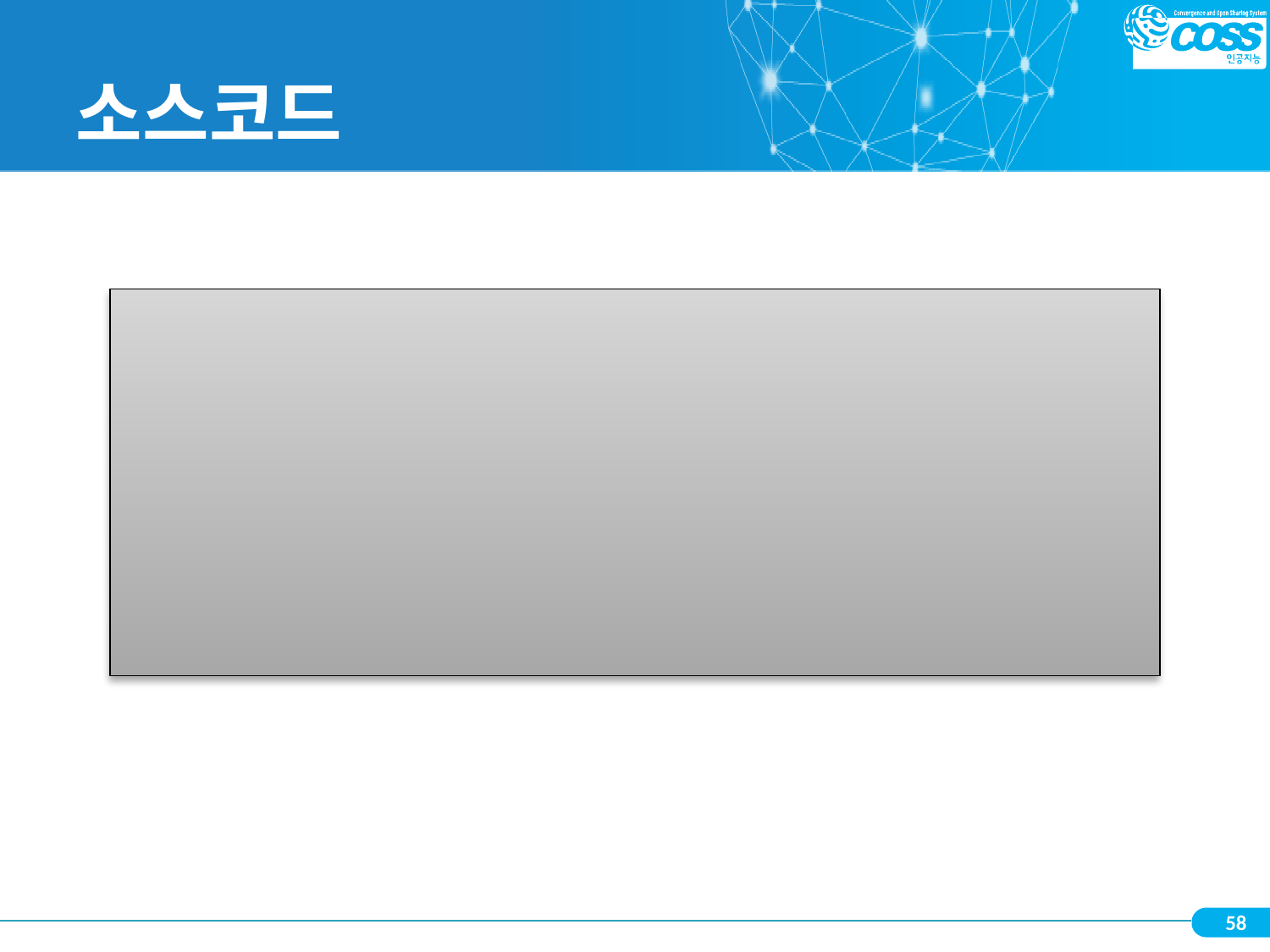

# 소스코드

list = []
for i in range(11) :
    list.append(i/10)
for i in range(11) :
    print("list[%d] = %.1f" % (i, list[i]))